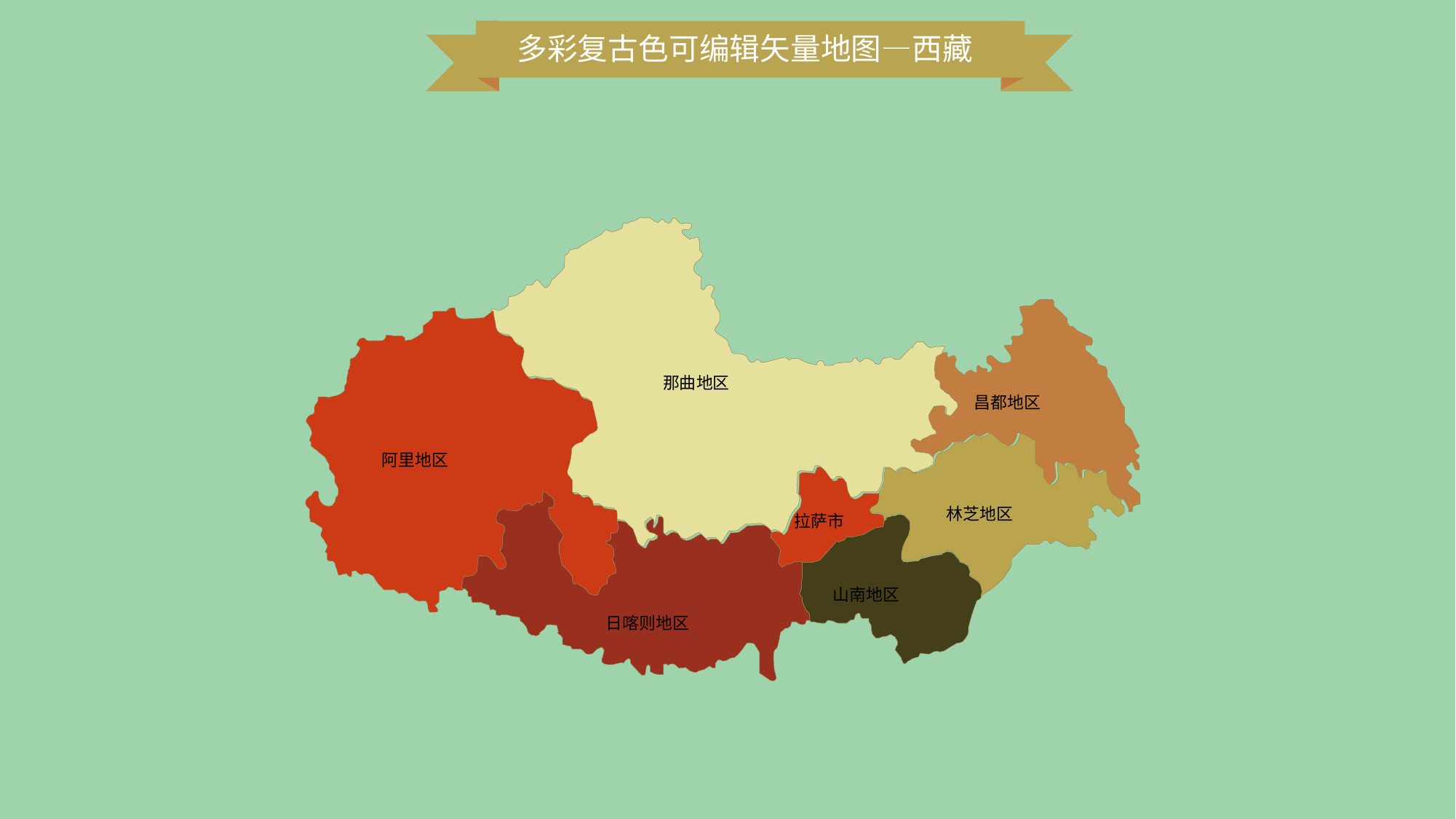

多彩复古色可编辑矢量地图—西藏

那曲地区
昌都地区

阿里地区

林芝地区
拉萨市

山南地区
日喀则地区